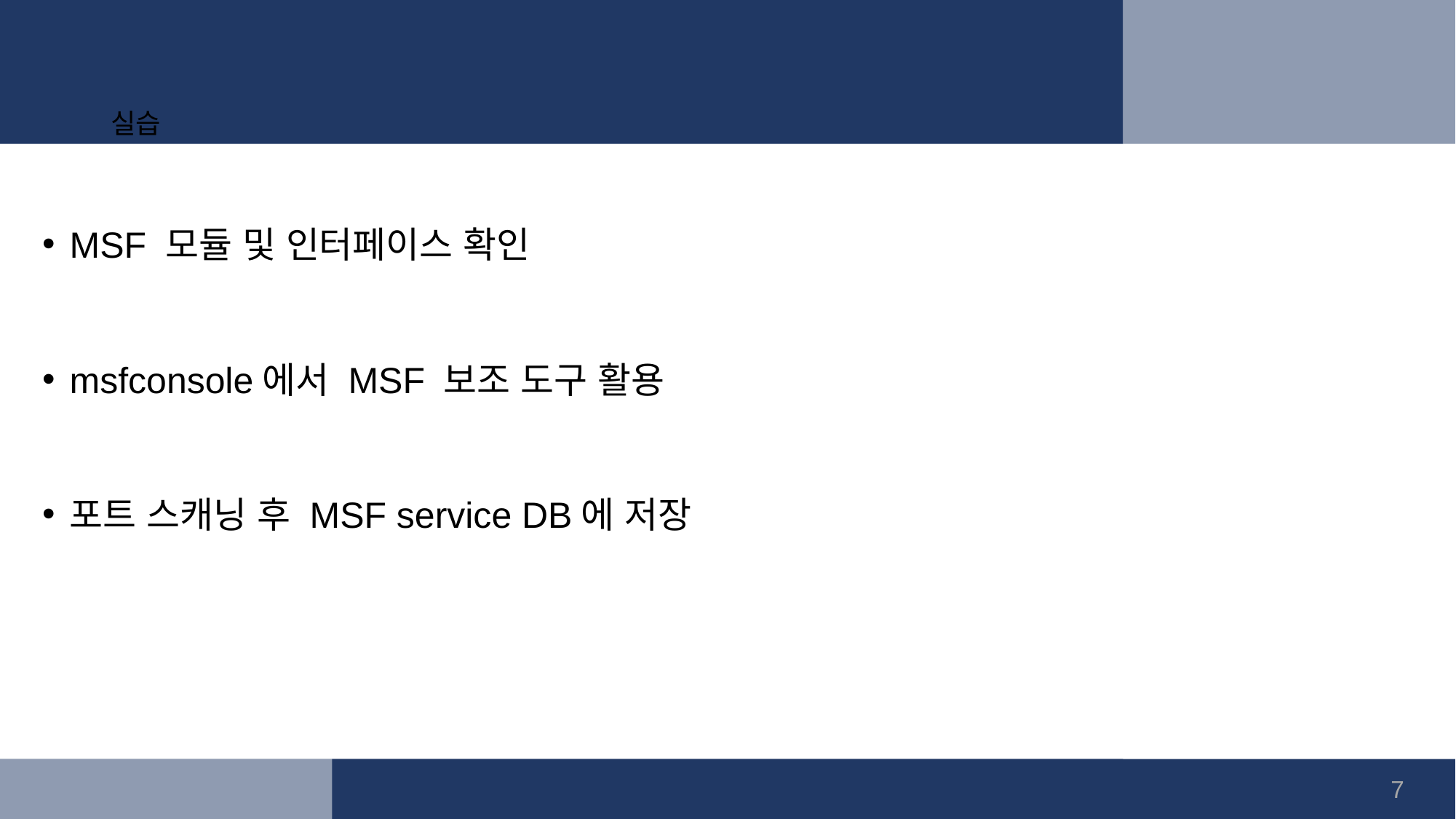

# 실습
MSF 모듈 및 인터페이스 확인

msfconsole에서 MSF 보조 도구 활용

포트 스캐닝 후 MSF service DB에 저장
7